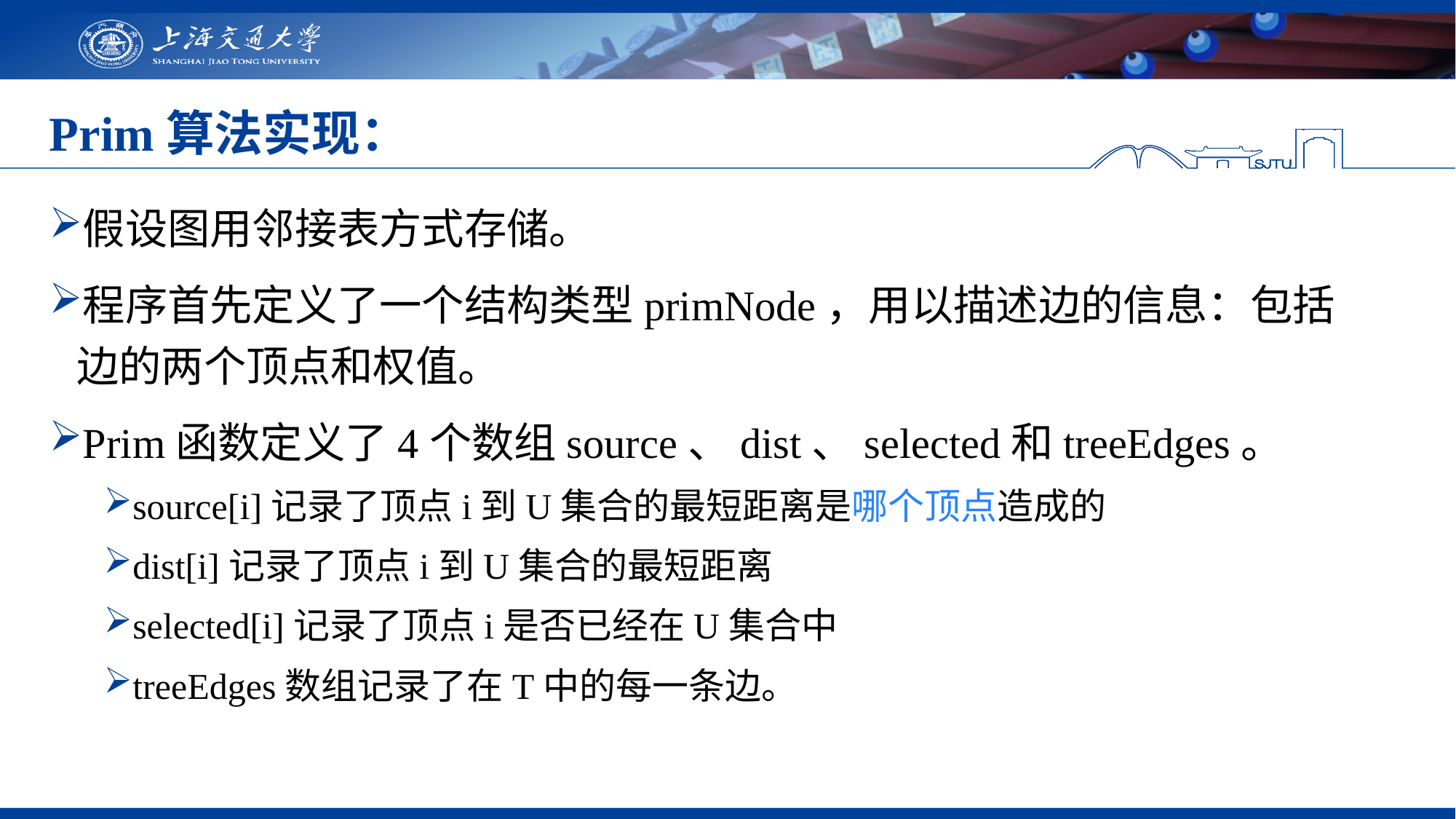

# Prim算法实现：
假设图用邻接表方式存储。
程序首先定义了一个结构类型primNode，用以描述边的信息：包括边的两个顶点和权值。
Prim函数定义了4个数组source、dist、selected和treeEdges。
source[i]记录了顶点i到U集合的最短距离是哪个顶点造成的
dist[i]记录了顶点i到U集合的最短距离
selected[i]记录了顶点i是否已经在U集合中
treeEdges数组记录了在T中的每一条边。